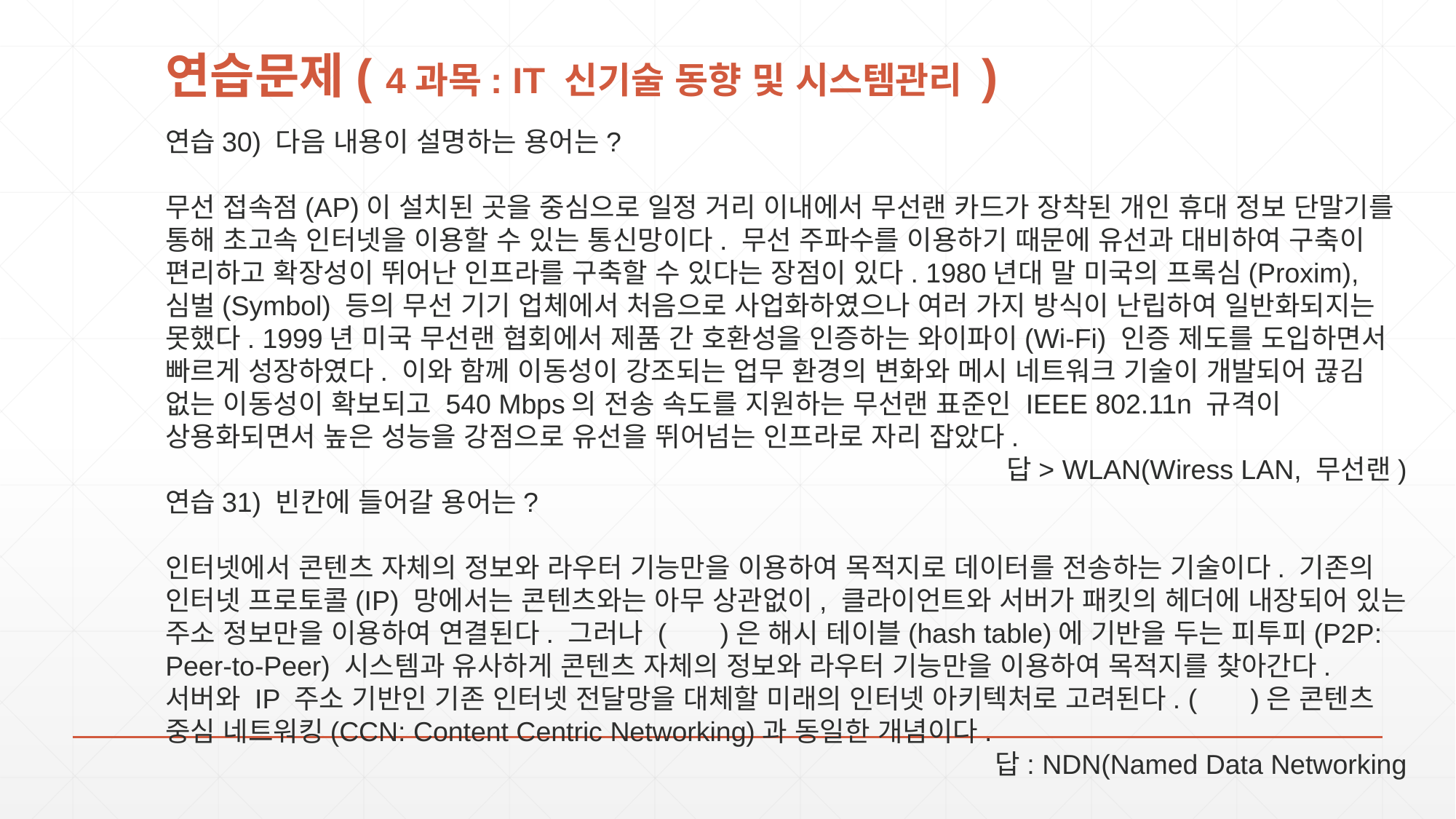

# 연습문제( 4과목: IT 신기술 동향 및 시스템관리 )
연습30) 다음 내용이 설명하는 용어는?

무선 접속점(AP)이 설치된 곳을 중심으로 일정 거리 이내에서 무선랜 카드가 장착된 개인 휴대 정보 단말기를 통해 초고속 인터넷을 이용할 수 있는 통신망이다. 무선 주파수를 이용하기 때문에 유선과 대비하여 구축이 편리하고 확장성이 뛰어난 인프라를 구축할 수 있다는 장점이 있다. 1980년대 말 미국의 프록심(Proxim), 심벌(Symbol) 등의 무선 기기 업체에서 처음으로 사업화하였으나 여러 가지 방식이 난립하여 일반화되지는 못했다. 1999년 미국 무선랜 협회에서 제품 간 호환성을 인증하는 와이파이(Wi-Fi) 인증 제도를 도입하면서 빠르게 성장하였다. 이와 함께 이동성이 강조되는 업무 환경의 변화와 메시 네트워크 기술이 개발되어 끊김 없는 이동성이 확보되고 540 Mbps의 전송 속도를 지원하는 무선랜 표준인 IEEE 802.11n 규격이 상용화되면서 높은 성능을 강점으로 유선을 뛰어넘는 인프라로 자리 잡았다.
답> WLAN(Wiress LAN, 무선랜)
연습31) 빈칸에 들어갈 용어는?

인터넷에서 콘텐츠 자체의 정보와 라우터 기능만을 이용하여 목적지로 데이터를 전송하는 기술이다. 기존의 인터넷 프로토콜(IP) 망에서는 콘텐츠와는 아무 상관없이, 클라이언트와 서버가 패킷의 헤더에 내장되어 있는 주소 정보만을 이용하여 연결된다. 그러나 (       )은 해시 테이블(hash table)에 기반을 두는 피투피(P2P: Peer-to-Peer) 시스템과 유사하게 콘텐츠 자체의 정보와 라우터 기능만을 이용하여 목적지를 찾아간다. 서버와 IP 주소 기반인 기존 인터넷 전달망을 대체할 미래의 인터넷 아키텍처로 고려된다. (       )은 콘텐츠 중심 네트워킹(CCN: Content Centric Networking)과 동일한 개념이다.
답: NDN(Named Data Networking